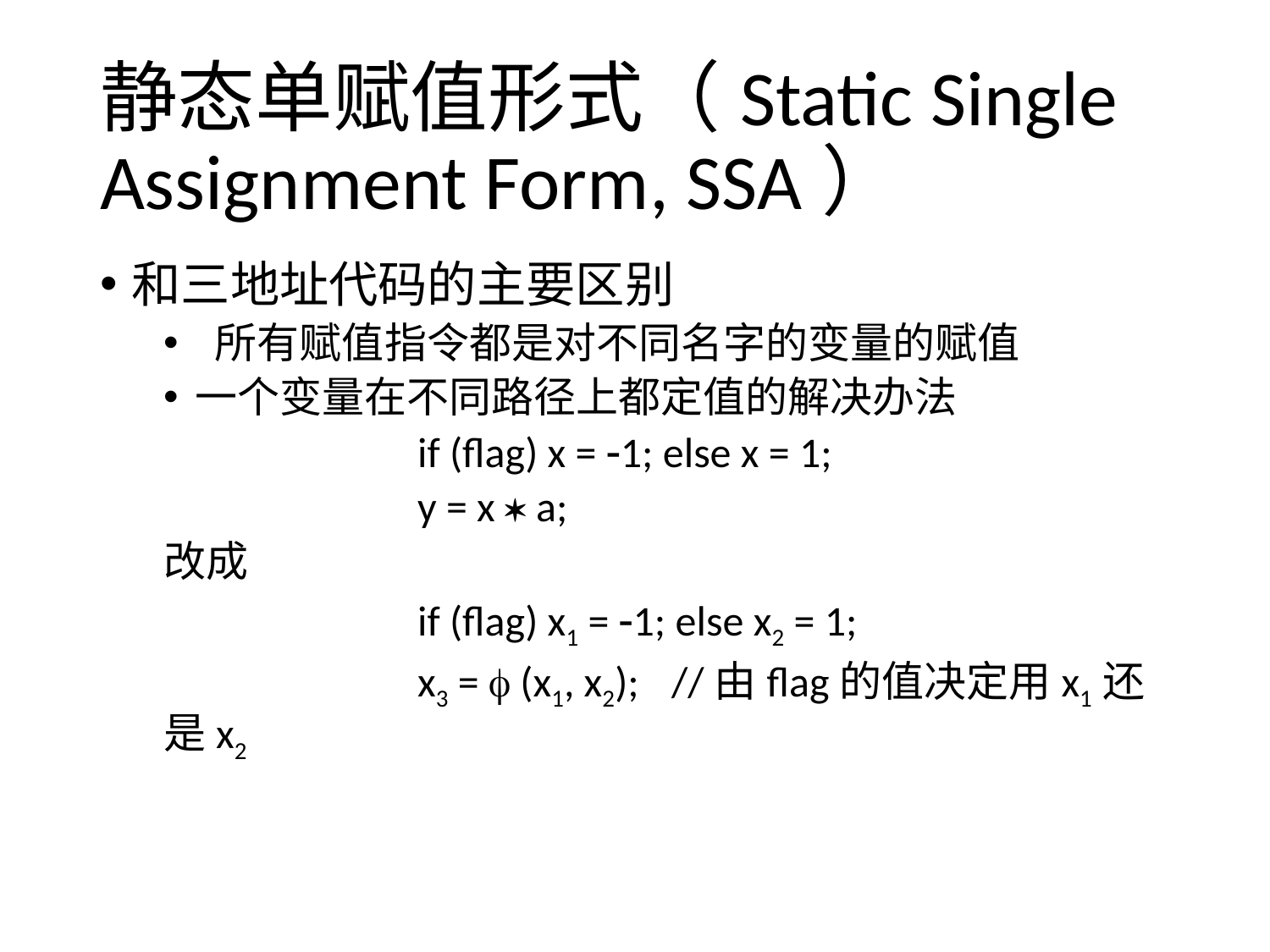

# 静态单赋值形式（Static Single Assignment Form, SSA）
和三地址代码的主要区别
 所有赋值指令都是对不同名字的变量的赋值
一个变量在不同路径上都定值的解决办法
		if (flag) x = −1; else x = 1;
		y = x ∗ a;
改成
		if (flag) x1 = −1; else x2 = 1;
		x3 = φ (x1, x2);	//由flag的值决定用x1还是x2